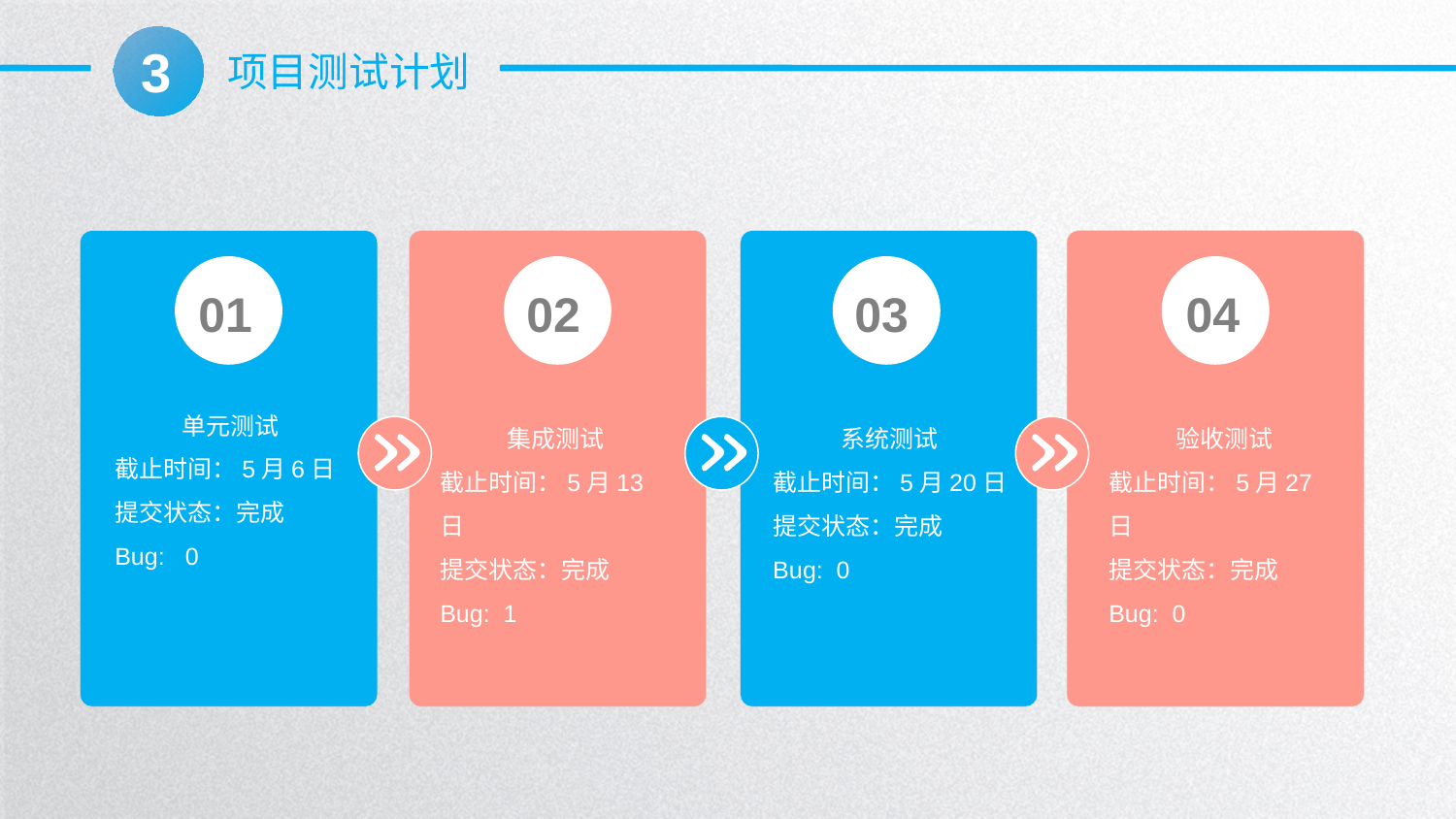

3
项目测试计划

01

02

03

04
单元测试
截止时间：5月6日
提交状态：完成
Bug:   0
集成测试
截止时间：5月13日
提交状态：完成
Bug:  1
系统测试
截止时间：5月20日
提交状态：完成
Bug:  0
验收测试
截止时间：5月27日
提交状态：完成
Bug:  0